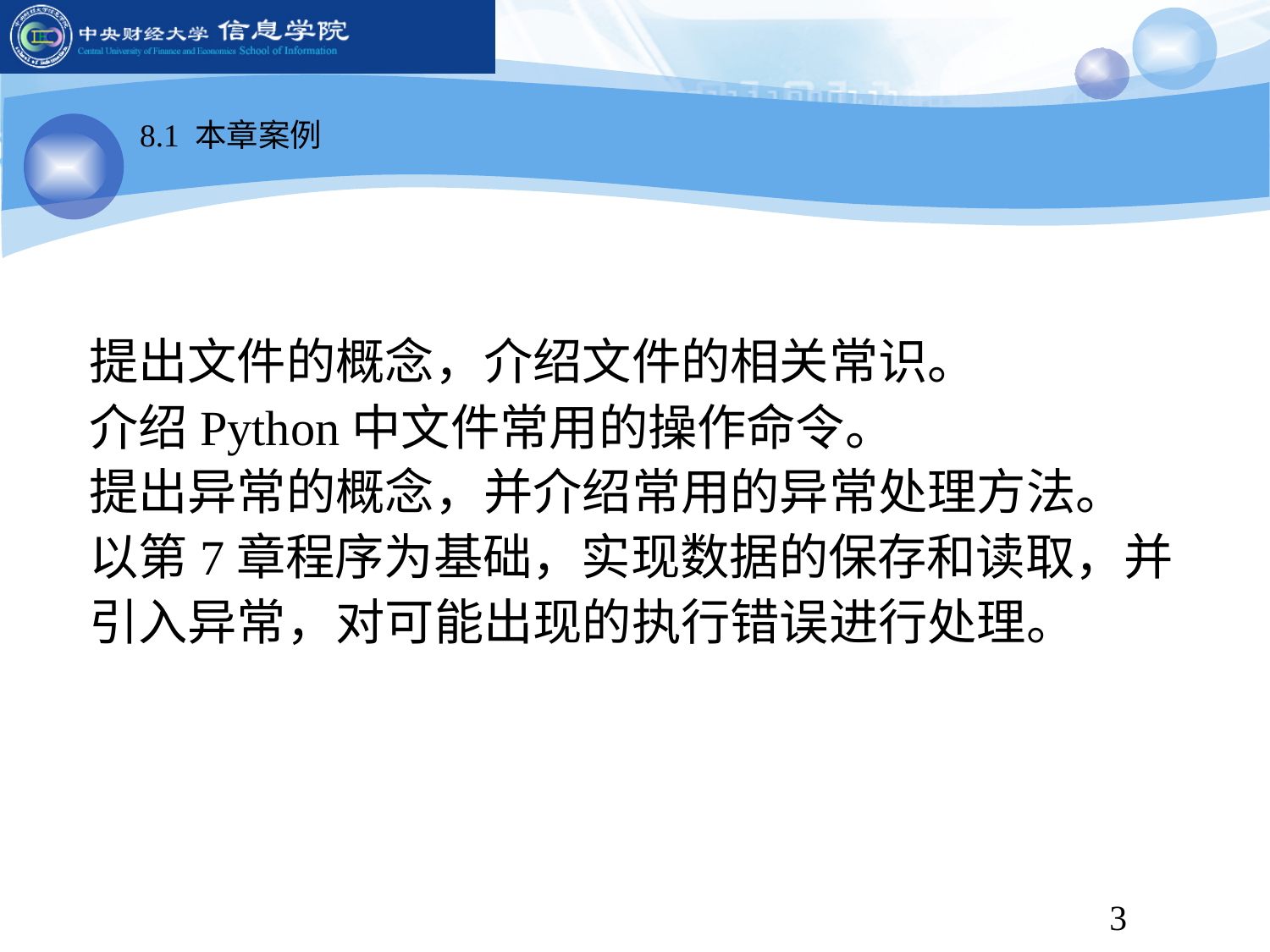

8.1 本章案例
提出文件的概念，介绍文件的相关常识。
介绍Python中文件常用的操作命令。
提出异常的概念，并介绍常用的异常处理方法。
以第7章程序为基础，实现数据的保存和读取，并引入异常，对可能出现的执行错误进行处理。